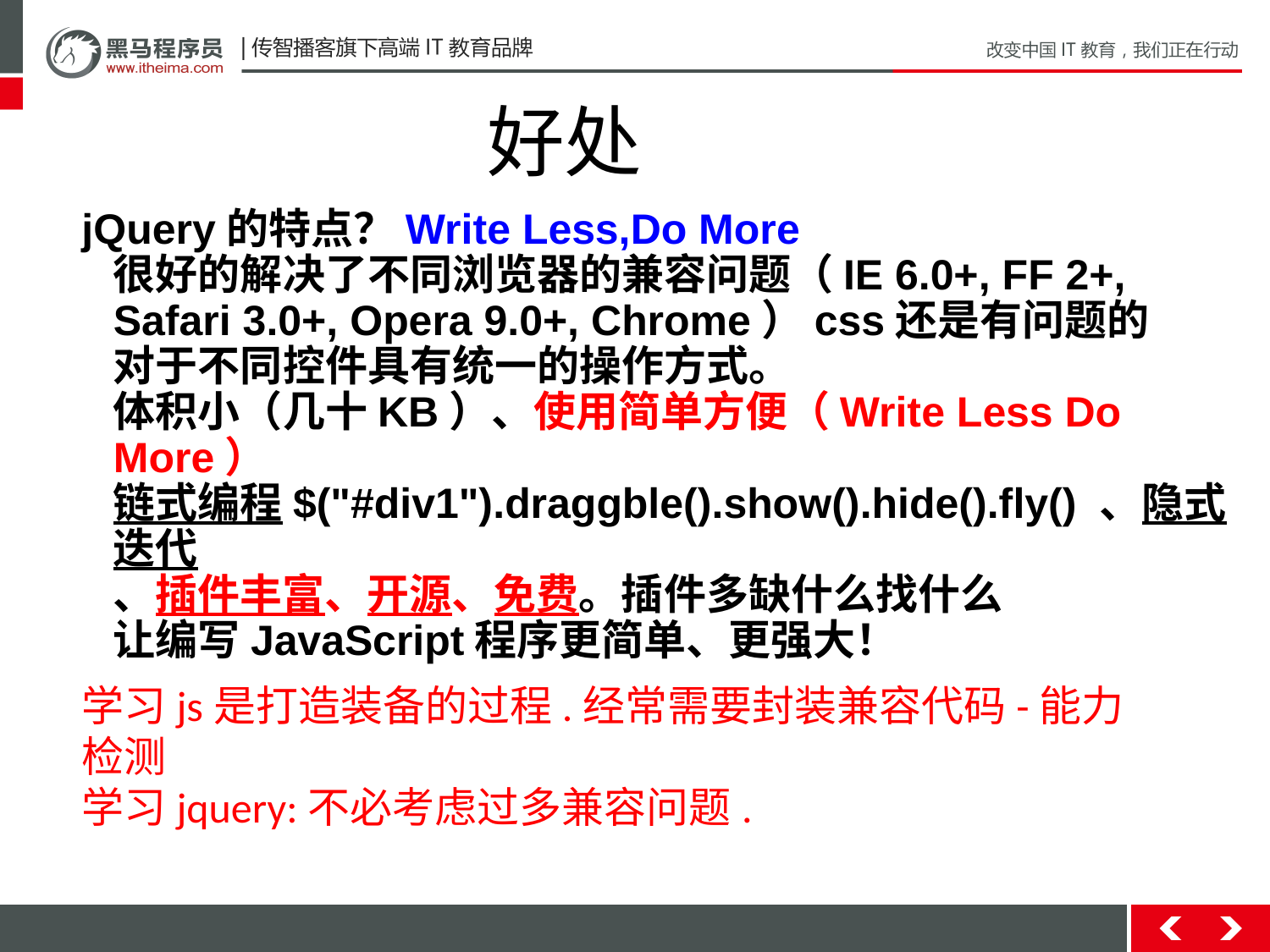

好处
jQuery的特点？Write Less,Do More
很好的解决了不同浏览器的兼容问题（IE 6.0+, FF 2+, Safari 3.0+, Opera 9.0+, Chrome）css还是有问题的
对于不同控件具有统一的操作方式。
体积小（几十KB）、使用简单方便（Write Less Do More）
链式编程$("#div1").draggble().show().hide().fly() 、隐式迭代
、插件丰富、开源、免费。插件多缺什么找什么
让编写JavaScript程序更简单、更强大！
学习js是打造装备的过程.经常需要封装兼容代码-能力检测
学习jquery:不必考虑过多兼容问题.